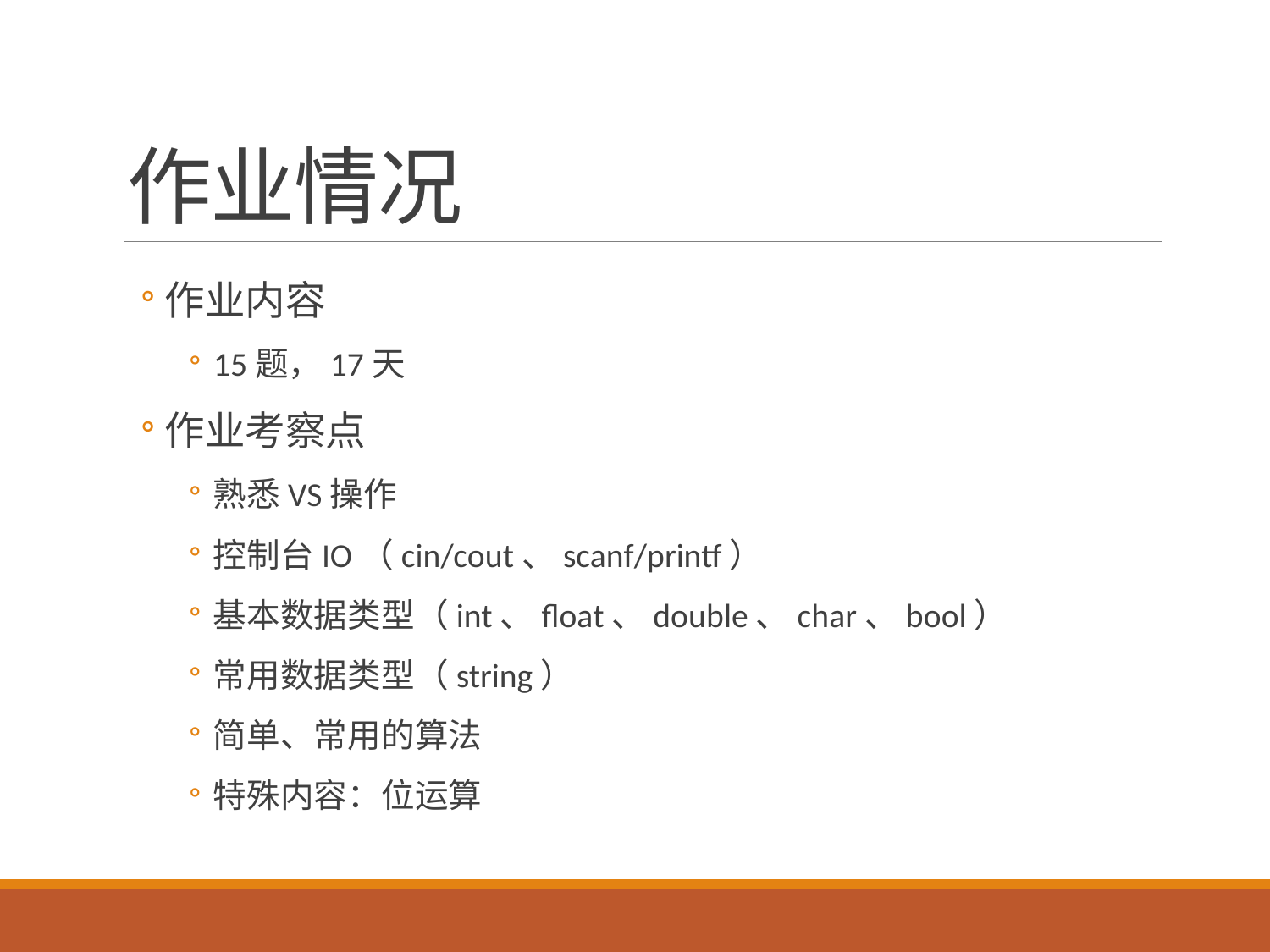

# 作业情况
作业内容
15题，17天
作业考察点
熟悉VS操作
控制台IO（cin/cout、scanf/printf）
基本数据类型（int、float、double、char、bool）
常用数据类型（string）
简单、常用的算法
特殊内容：位运算